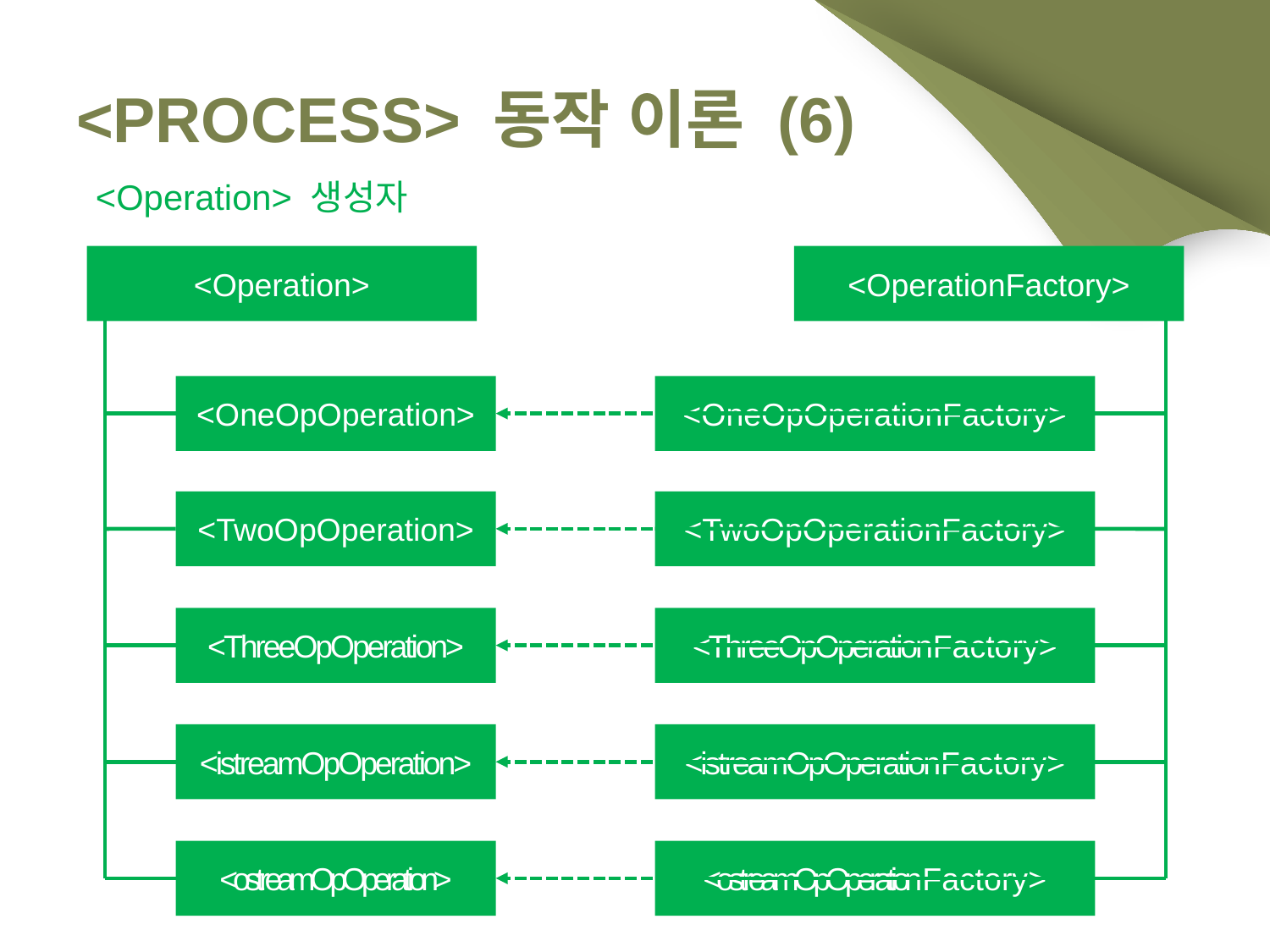

# <Process> 동작 이론 (6)
<Operation> 생성자
<Operation>
<OperationFactory>
<OneOpOperationFactory>
<TwoOpOperationFactory>
<ThreeOpOperationFactory>
<istreamOpOperationFactory>
<ostreamOpOperationFactory>
<OneOpOperation>
<TwoOpOperation>
<ThreeOpOperation>
<istreamOpOperation>
<ostreamOpOperation>